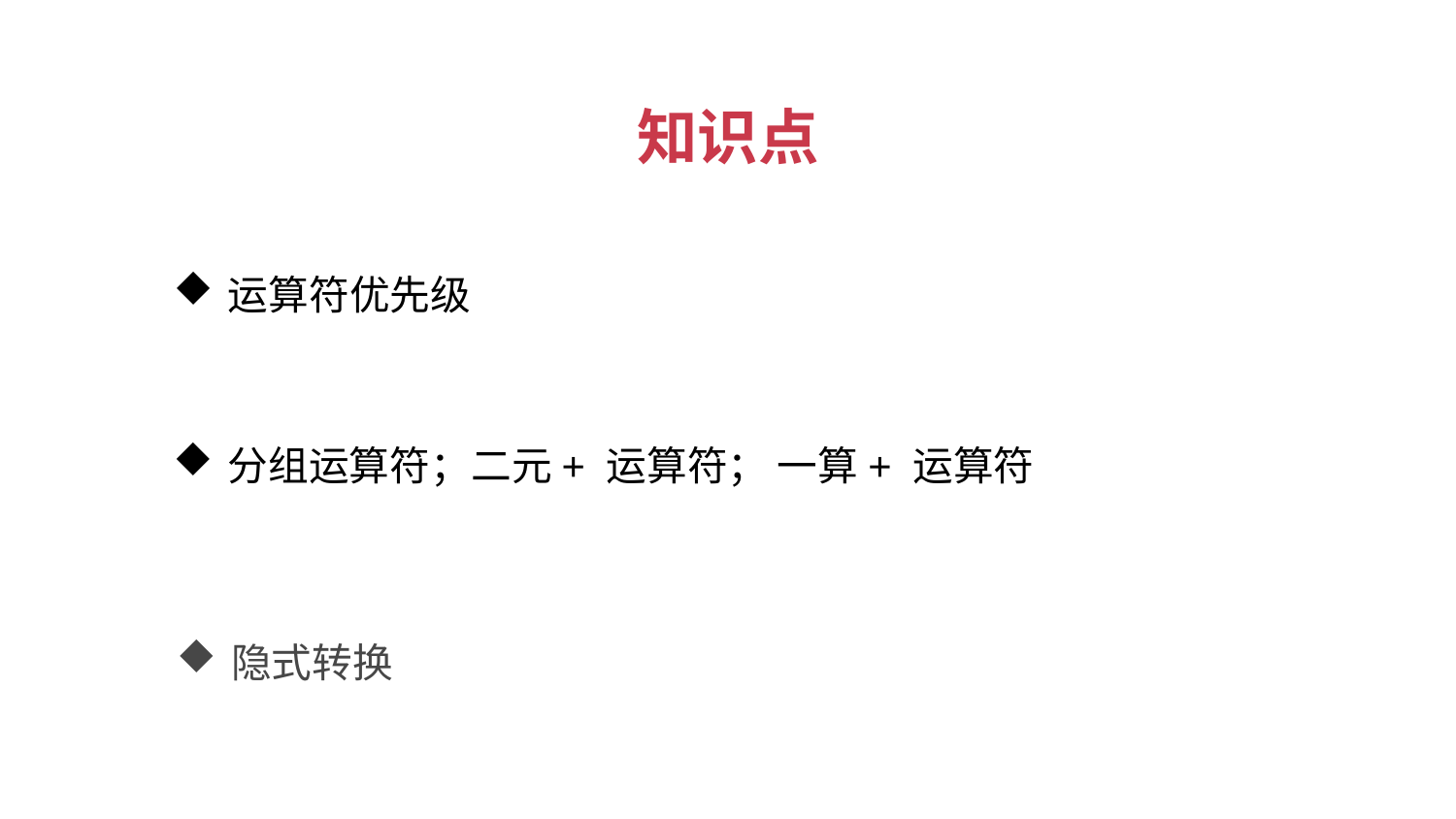

知识点
运算符优先级
分组运算符；二元+ 运算符； 一算+ 运算符
隐式转换